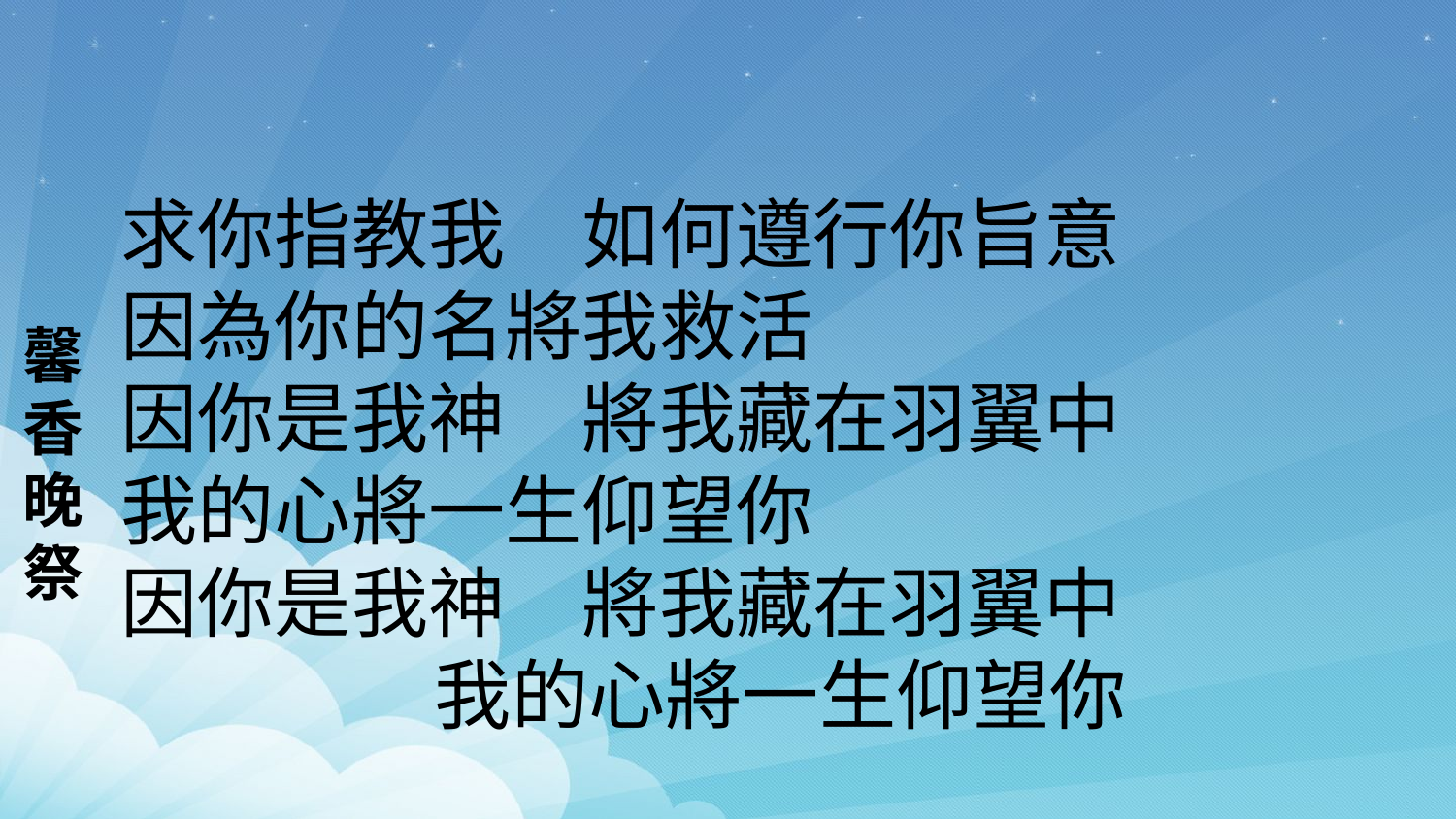

馨香晚祭
求你指教我　如何遵行你旨意
因為你的名將我救活
因你是我神　將我藏在羽翼中
我的心將一生仰望你
因你是我神　將我藏在羽翼中
我的心將一生仰望你